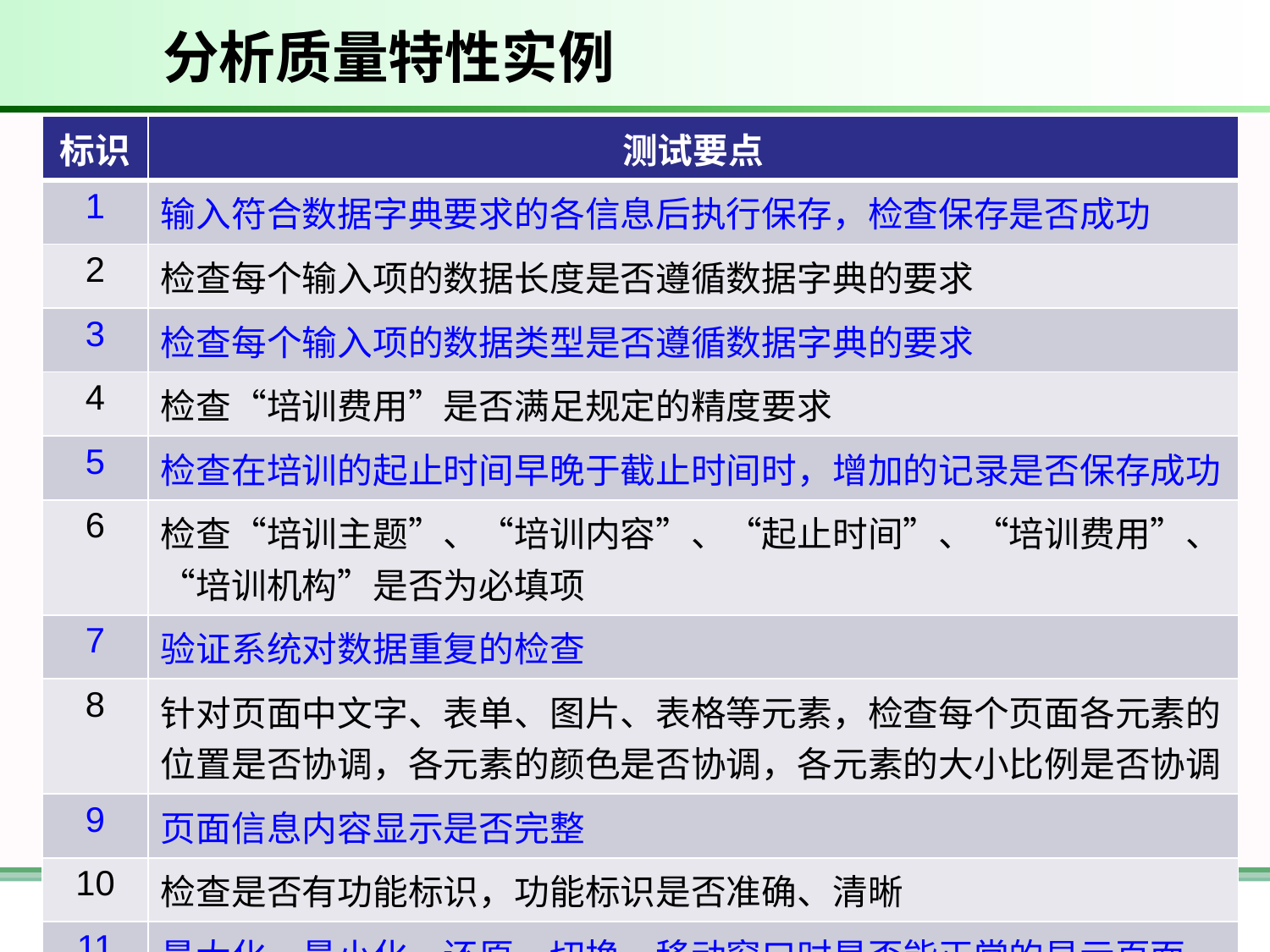

# 分析质量特性实例
| 标识 | 测试要点 |
| --- | --- |
| 1 | 输入符合数据字典要求的各信息后执行保存，检查保存是否成功 |
| 2 | 检查每个输入项的数据长度是否遵循数据字典的要求 |
| 3 | 检查每个输入项的数据类型是否遵循数据字典的要求 |
| 4 | 检查“培训费用”是否满足规定的精度要求 |
| 5 | 检查在培训的起止时间早晚于截止时间时，增加的记录是否保存成功 |
| 6 | 检查“培训主题”、“培训内容”、“起止时间”、“培训费用”、“培训机构”是否为必填项 |
| 7 | 验证系统对数据重复的检查 |
| 8 | 针对页面中文字、表单、图片、表格等元素，检查每个页面各元素的位置是否协调，各元素的颜色是否协调，各元素的大小比例是否协调 |
| 9 | 页面信息内容显示是否完整 |
| 10 | 检查是否有功能标识，功能标识是否准确、清晰 |
| 11 | 最大化、最小化、还原、切换、移动窗口时是否能正常的显示页面 |
26